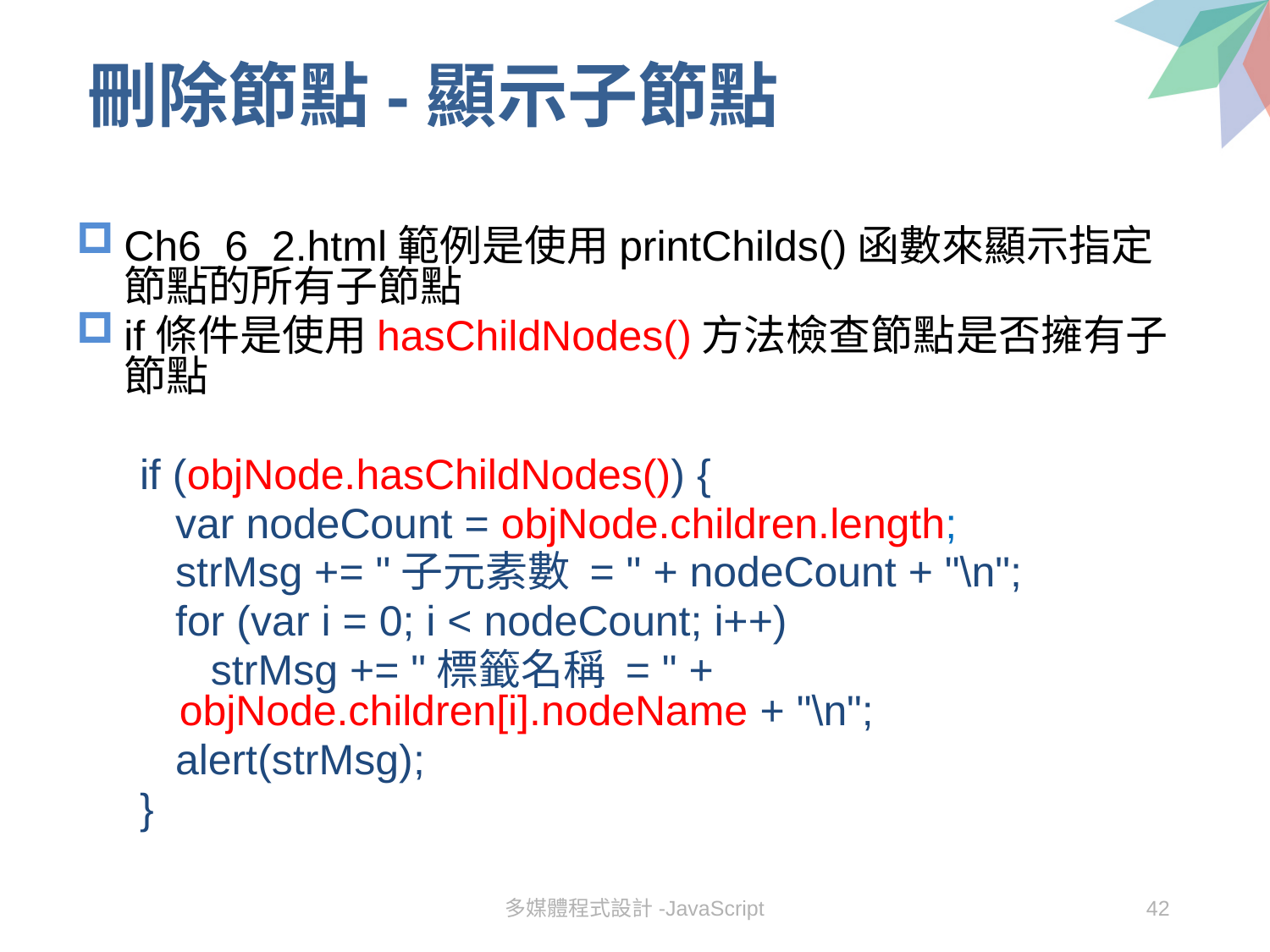

# 刪除節點-顯示子節點
Ch6_6_2.html範例是使用printChilds()函數來顯示指定節點的所有子節點
if條件是使用hasChildNodes()方法檢查節點是否擁有子節點

if (objNode.hasChildNodes()) {
   var nodeCount = objNode.children.length;
   strMsg += "子元素數 = " + nodeCount + "\n";
   for (var i = 0; i < nodeCount; i++)
      strMsg += "標籤名稱 = " + objNode.children[i].nodeName + "\n";
   alert(strMsg);
}
多媒體程式設計-JavaScript
42